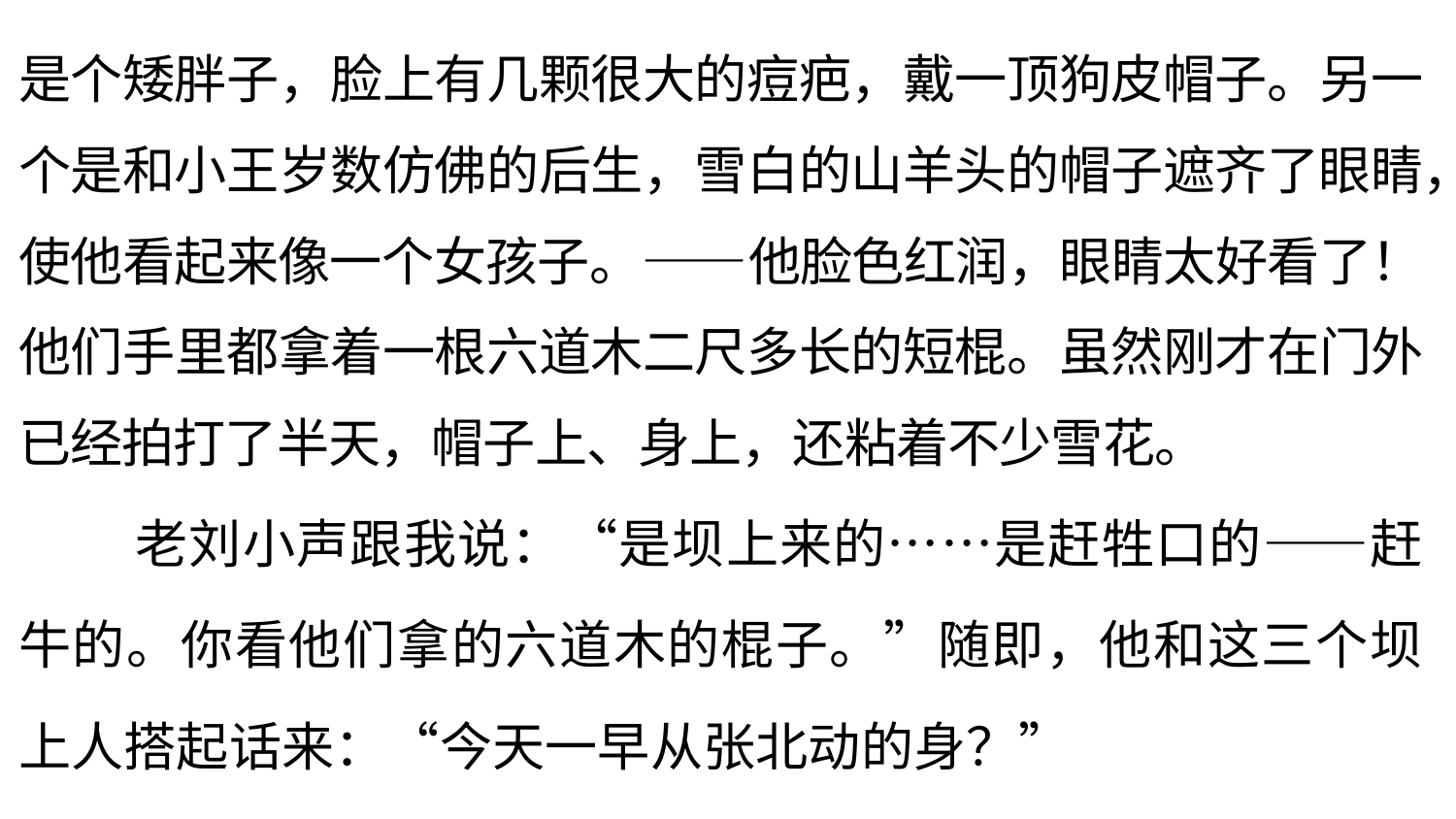

是个矮胖子，脸上有几颗很大的痘疤，戴一顶狗皮帽子。另一个是和小王岁数仿佛的后生，雪白的山羊头的帽子遮齐了眼睛，使他看起来像一个女孩子。——他脸色红润，眼睛太好看了！他们手里都拿着一根六道木二尺多长的短棍。虽然刚才在门外已经拍打了半天，帽子上、身上，还粘着不少雪花。
        老刘小声跟我说：“是坝上来的……是赶牲口的——赶牛的。你看他们拿的六道木的棍子。”随即，他和这三个坝上人搭起话来：“今天一早从张北动的身？”